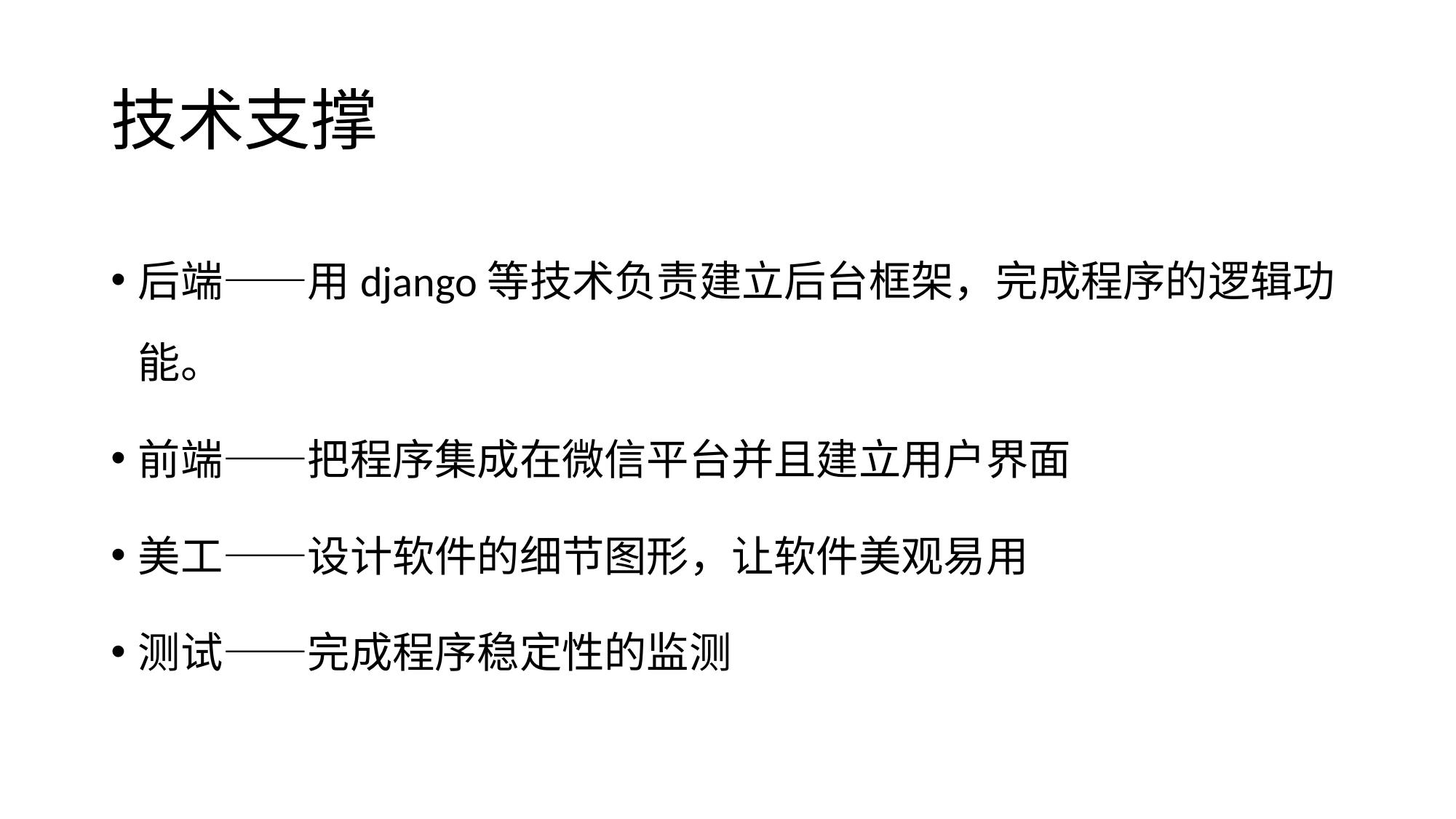

# 技术支撑
后端——用django等技术负责建立后台框架，完成程序的逻辑功能。
前端——把程序集成在微信平台并且建立用户界面
美工——设计软件的细节图形，让软件美观易用
测试——完成程序稳定性的监测